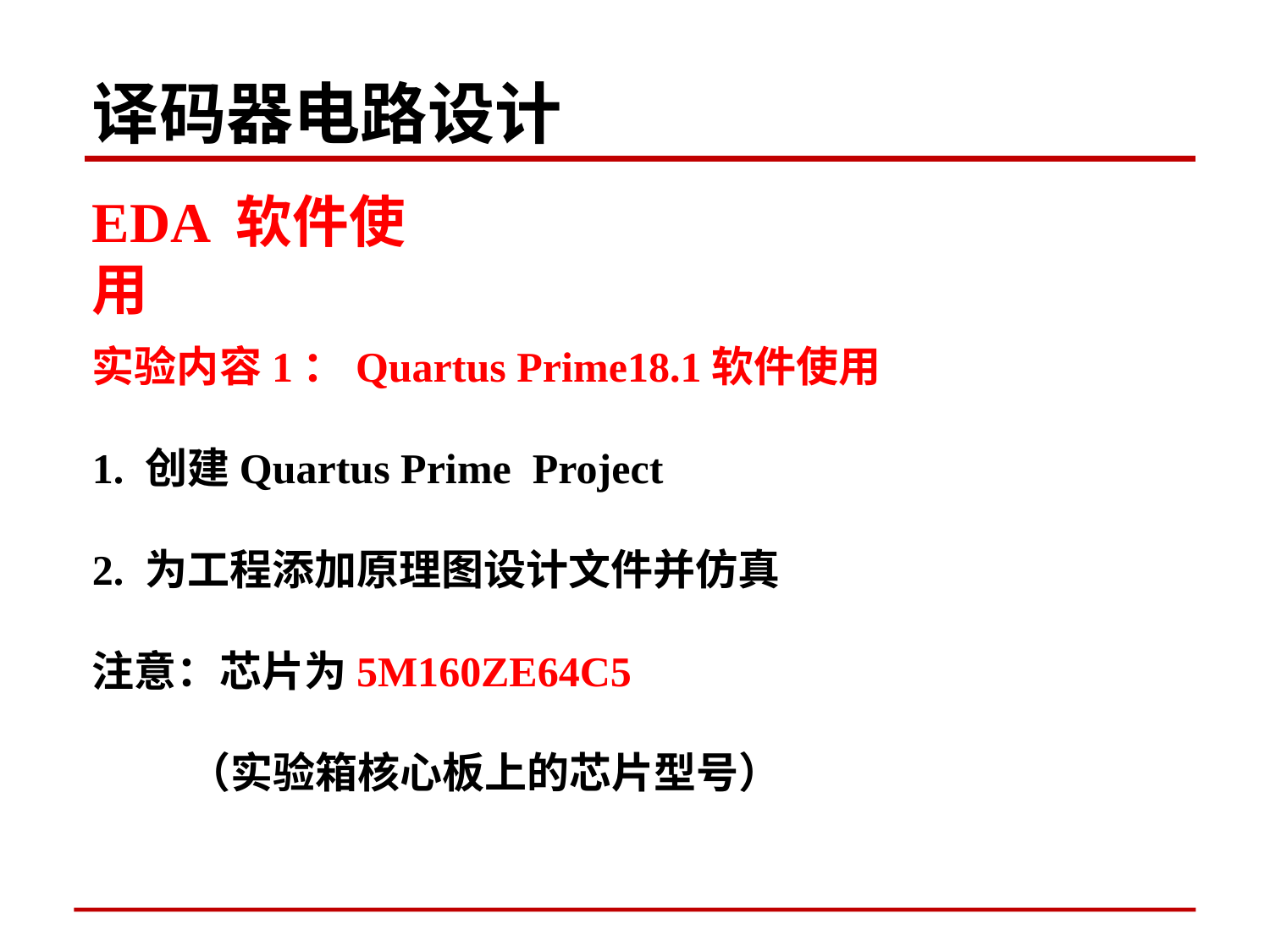

译码器电路设计
EDA 软件使用
实验内容1：Quartus Prime18.1软件使用
1. 创建Quartus Prime  Project
2. 为工程添加原理图设计文件并仿真
注意：芯片为5M160ZE64C5
         （实验箱核心板上的芯片型号）